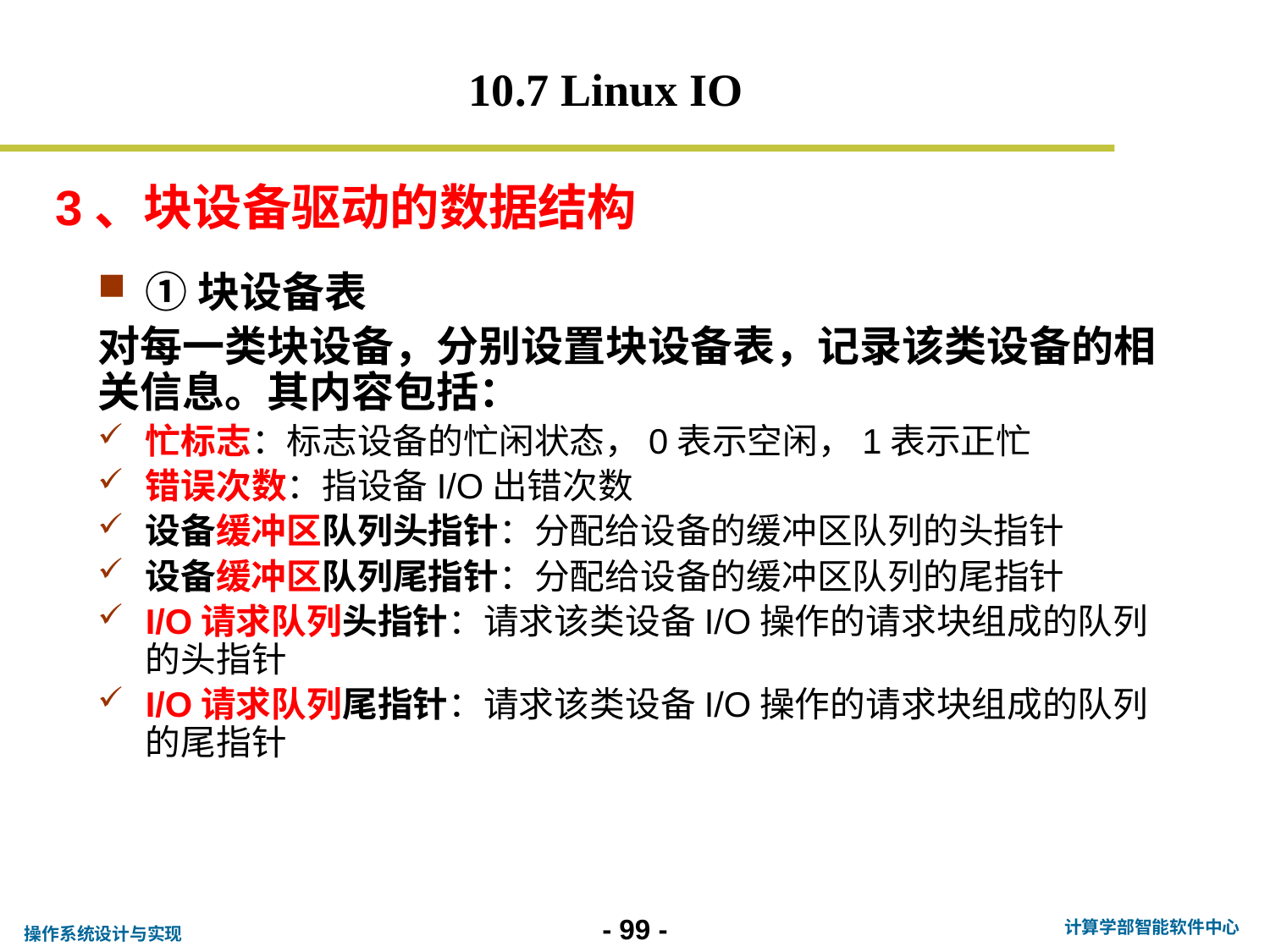

10.7 Linux IO
# 3、块设备驱动的数据结构
①块设备表
对每一类块设备，分别设置块设备表，记录该类设备的相关信息。其内容包括：
忙标志：标志设备的忙闲状态，0表示空闲，1表示正忙
错误次数：指设备I/O出错次数
设备缓冲区队列头指针：分配给设备的缓冲区队列的头指针
设备缓冲区队列尾指针：分配给设备的缓冲区队列的尾指针
I/O请求队列头指针：请求该类设备I/O操作的请求块组成的队列的头指针
I/O请求队列尾指针：请求该类设备I/O操作的请求块组成的队列的尾指针